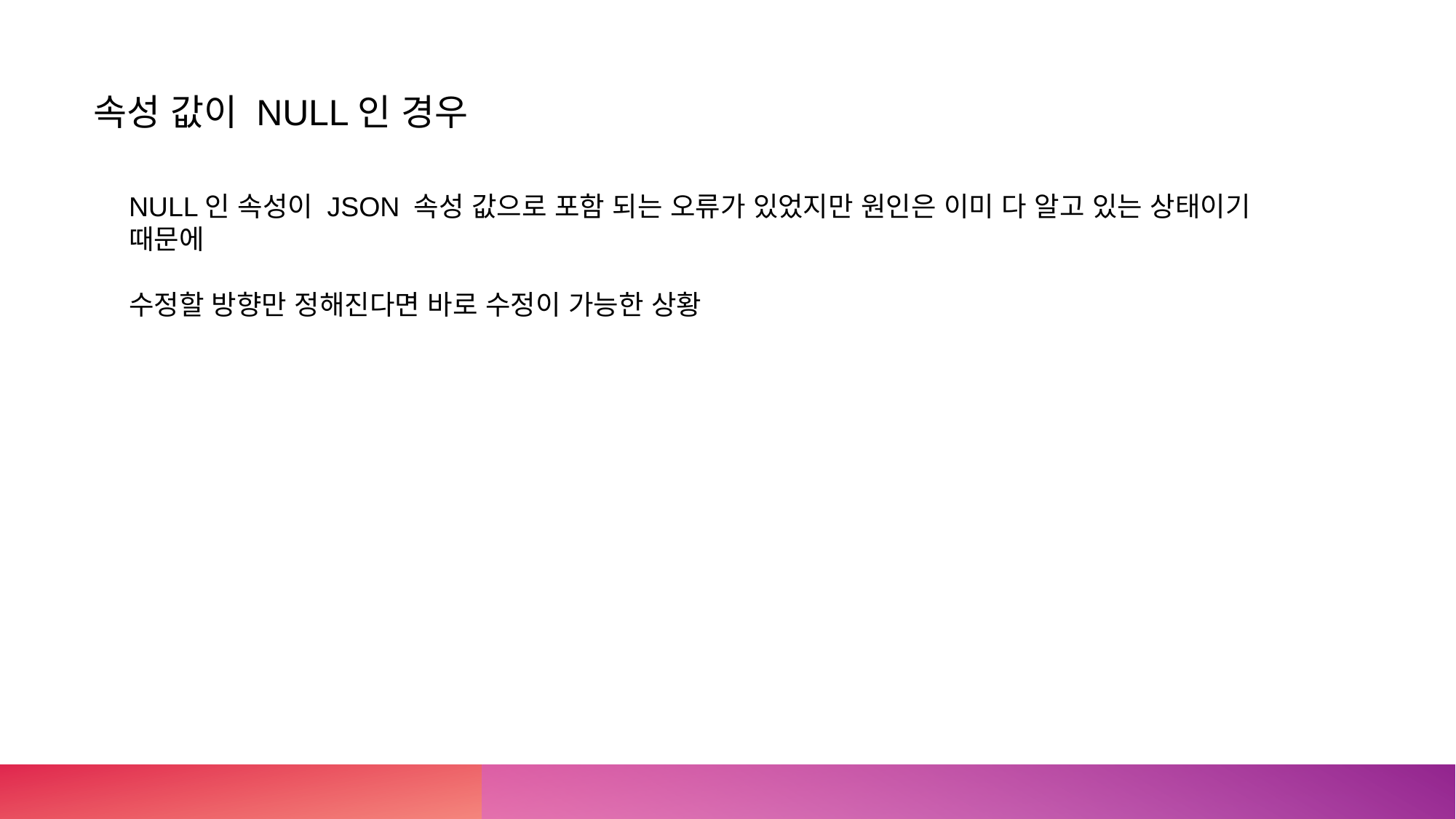

속성 값이 NULL인 경우
NULL인 속성이 JSON 속성 값으로 포함 되는 오류가 있었지만 원인은 이미 다 알고 있는 상태이기 때문에

수정할 방향만 정해진다면 바로 수정이 가능한 상황